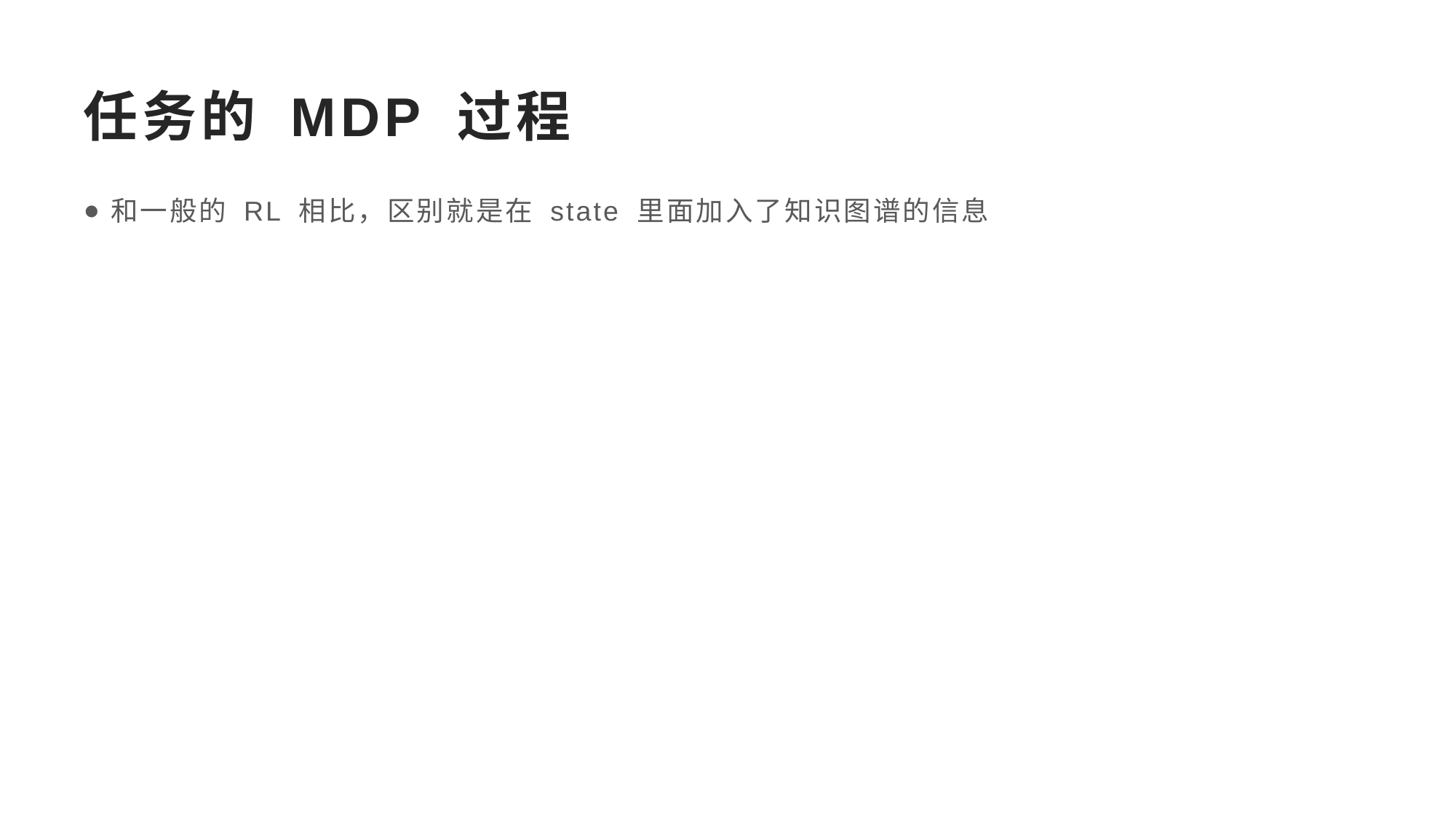

# 任务的 MDP 过程
和一般的 RL 相比，区别就是在 state 里面加入了知识图谱的信息